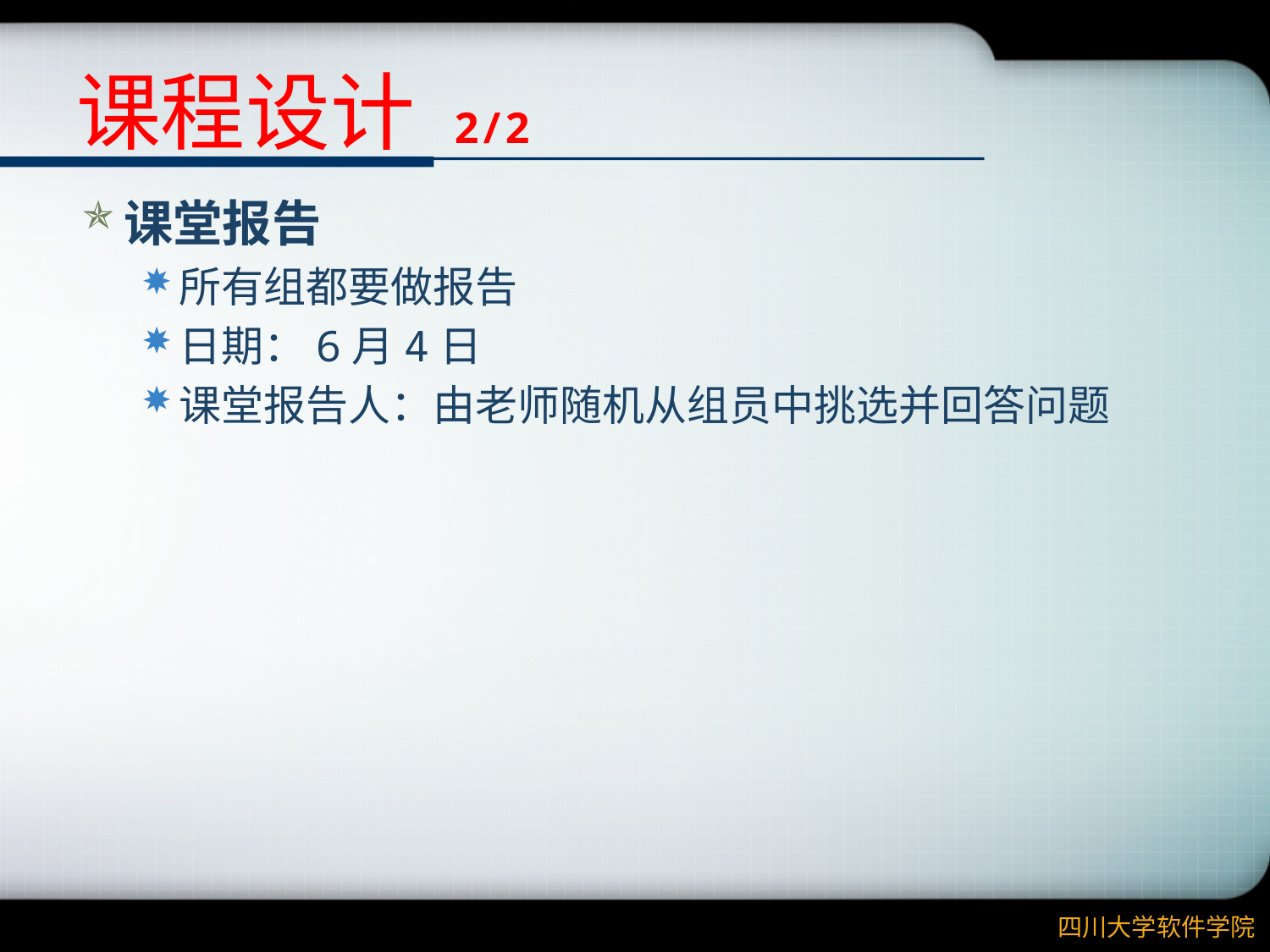

# 课程设计 2/2
课堂报告
所有组都要做报告
日期：6月4日
课堂报告人：由老师随机从组员中挑选并回答问题